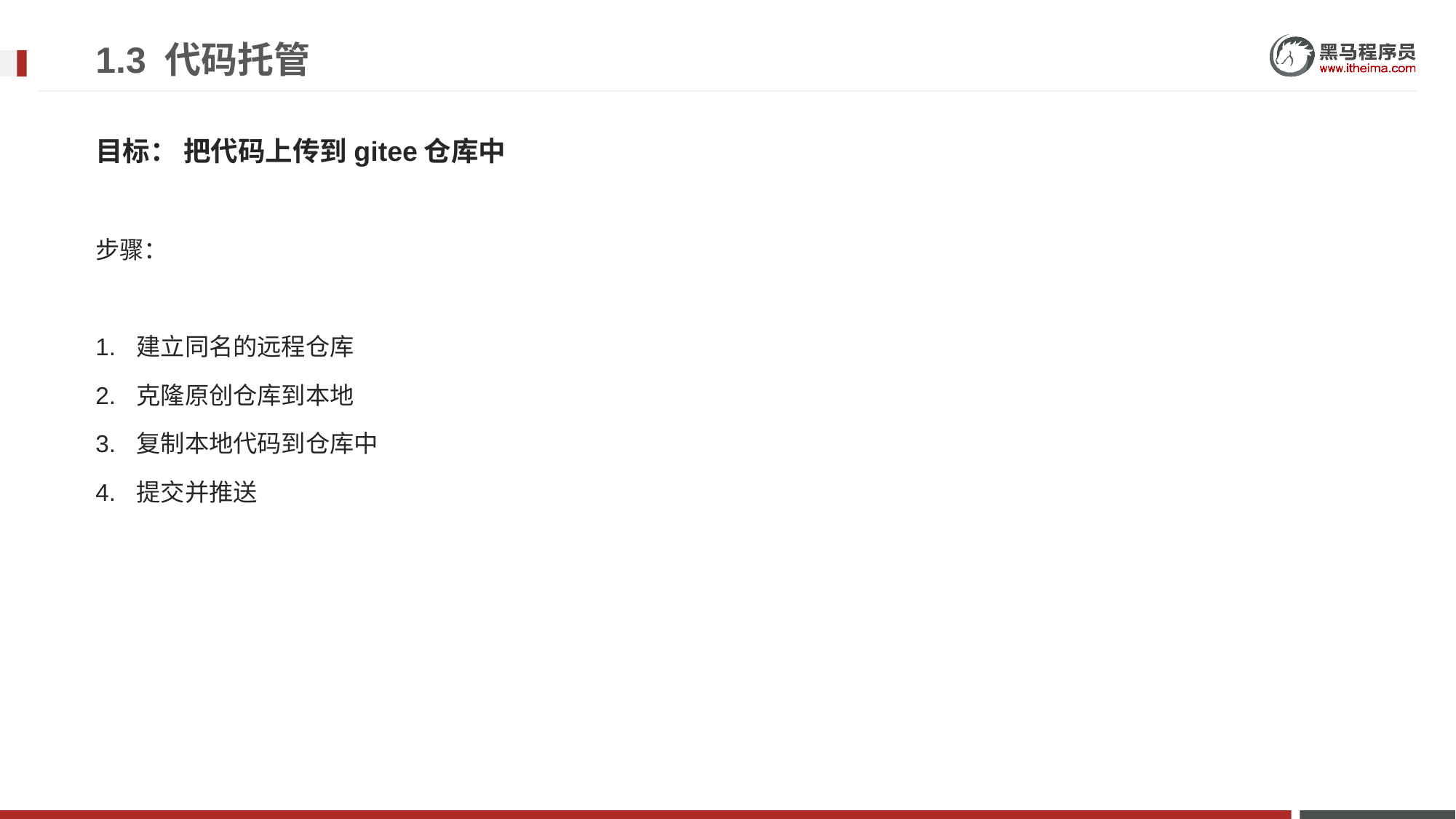

# 1.3 代码托管
目标： 把代码上传到gitee仓库中

步骤：

建立同名的远程仓库
克隆原创仓库到本地
复制本地代码到仓库中
提交并推送